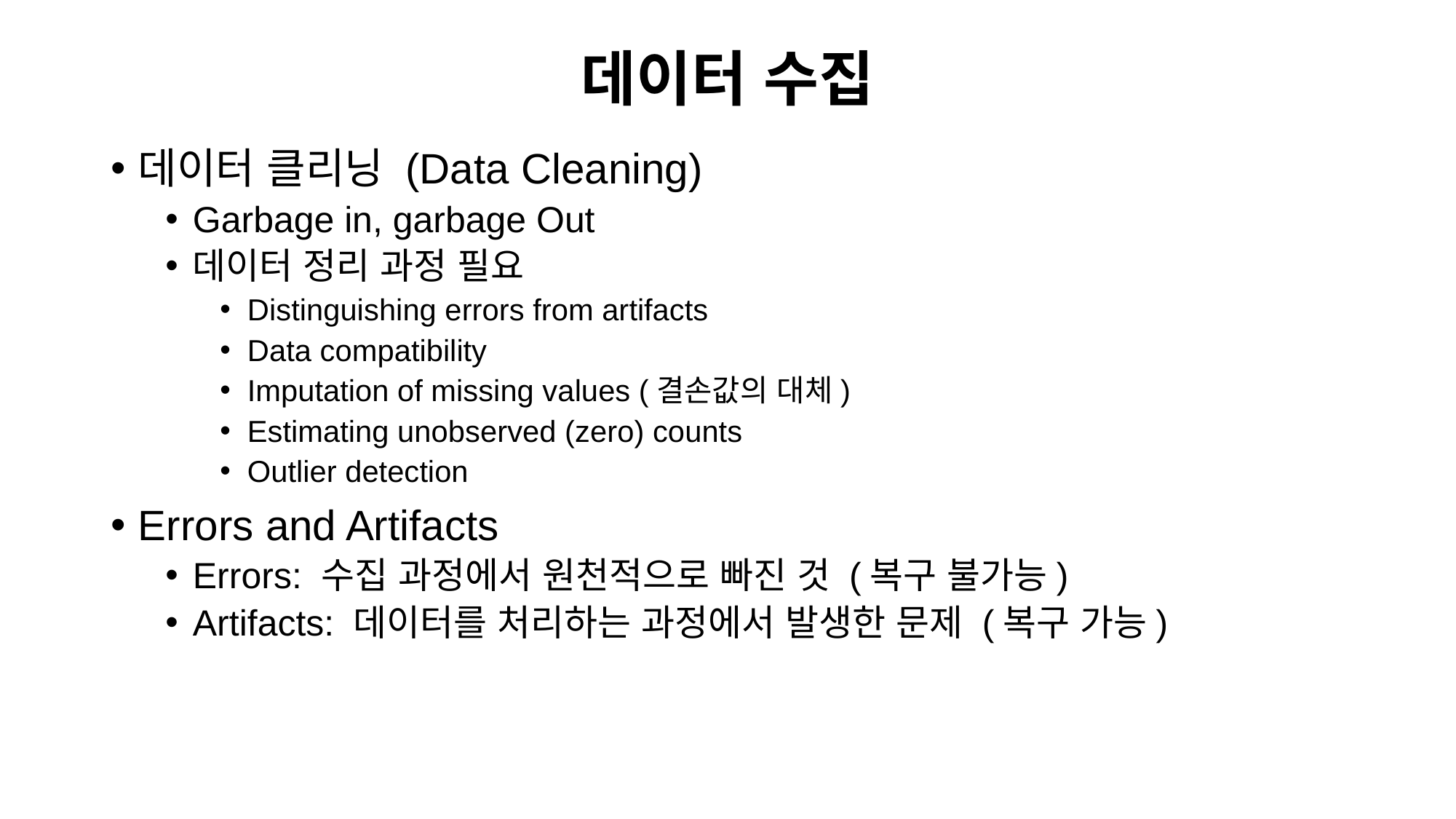

# 데이터 수집
데이터 클리닝 (Data Cleaning)
Garbage in, garbage Out
데이터 정리 과정 필요
Distinguishing errors from artifacts
Data compatibility
Imputation of missing values (결손값의 대체)
Estimating unobserved (zero) counts
Outlier detection
Errors and Artifacts
Errors: 수집 과정에서 원천적으로 빠진 것 (복구 불가능)
Artifacts: 데이터를 처리하는 과정에서 발생한 문제 (복구 가능)